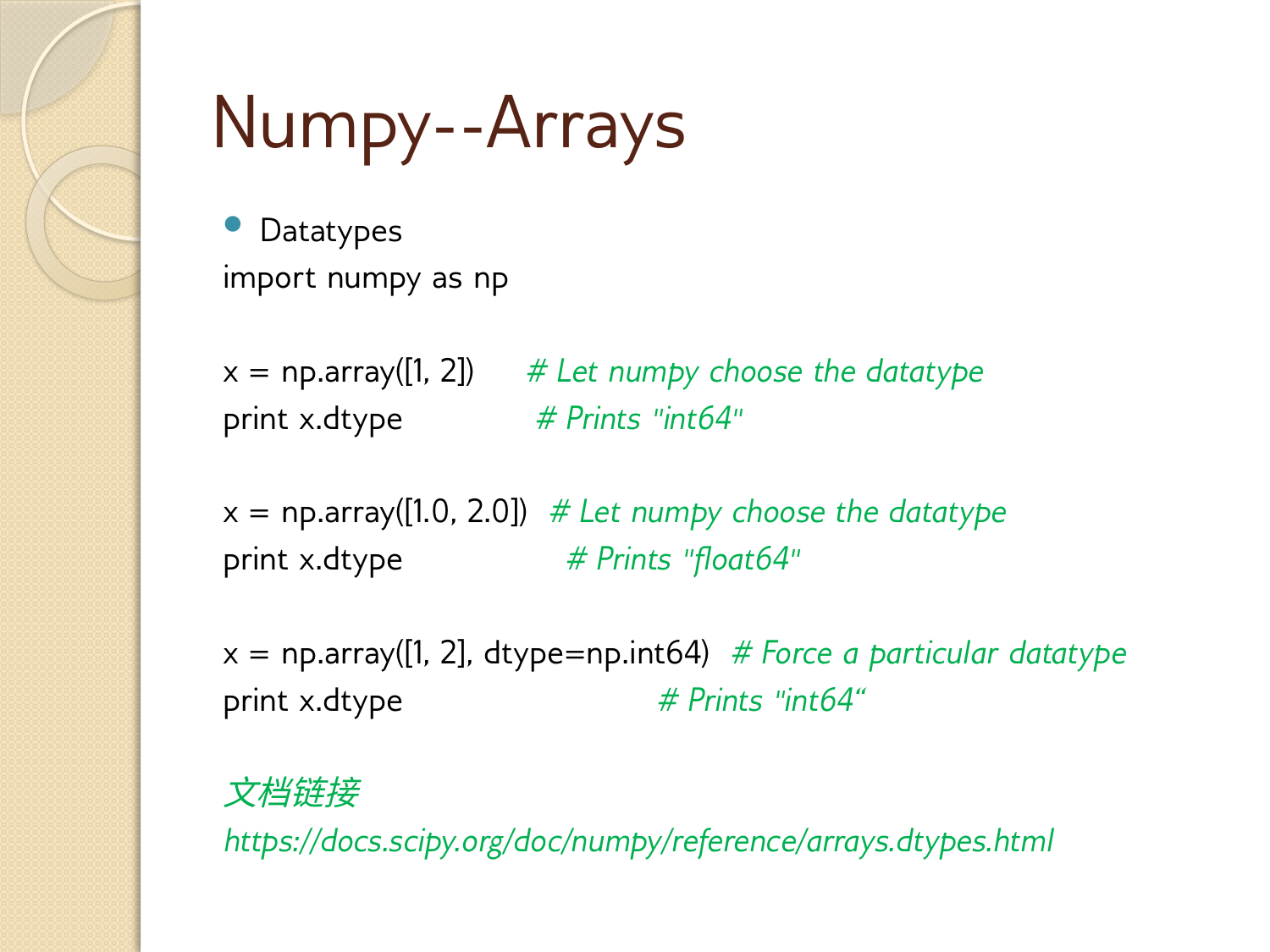

# Numpy--Arrays
Datatypes
import numpy as np

x = np.array([1, 2])     # Let numpy choose the datatype
print x.dtype             # Prints "int64"

x = np.array([1.0, 2.0])  # Let numpy choose the datatype
print x.dtype                # Prints "float64"

x = np.array([1, 2], dtype=np.int64)  # Force a particular datatype
print x.dtype                         # Prints "int64“

文档链接
https://docs.scipy.org/doc/numpy/reference/arrays.dtypes.html